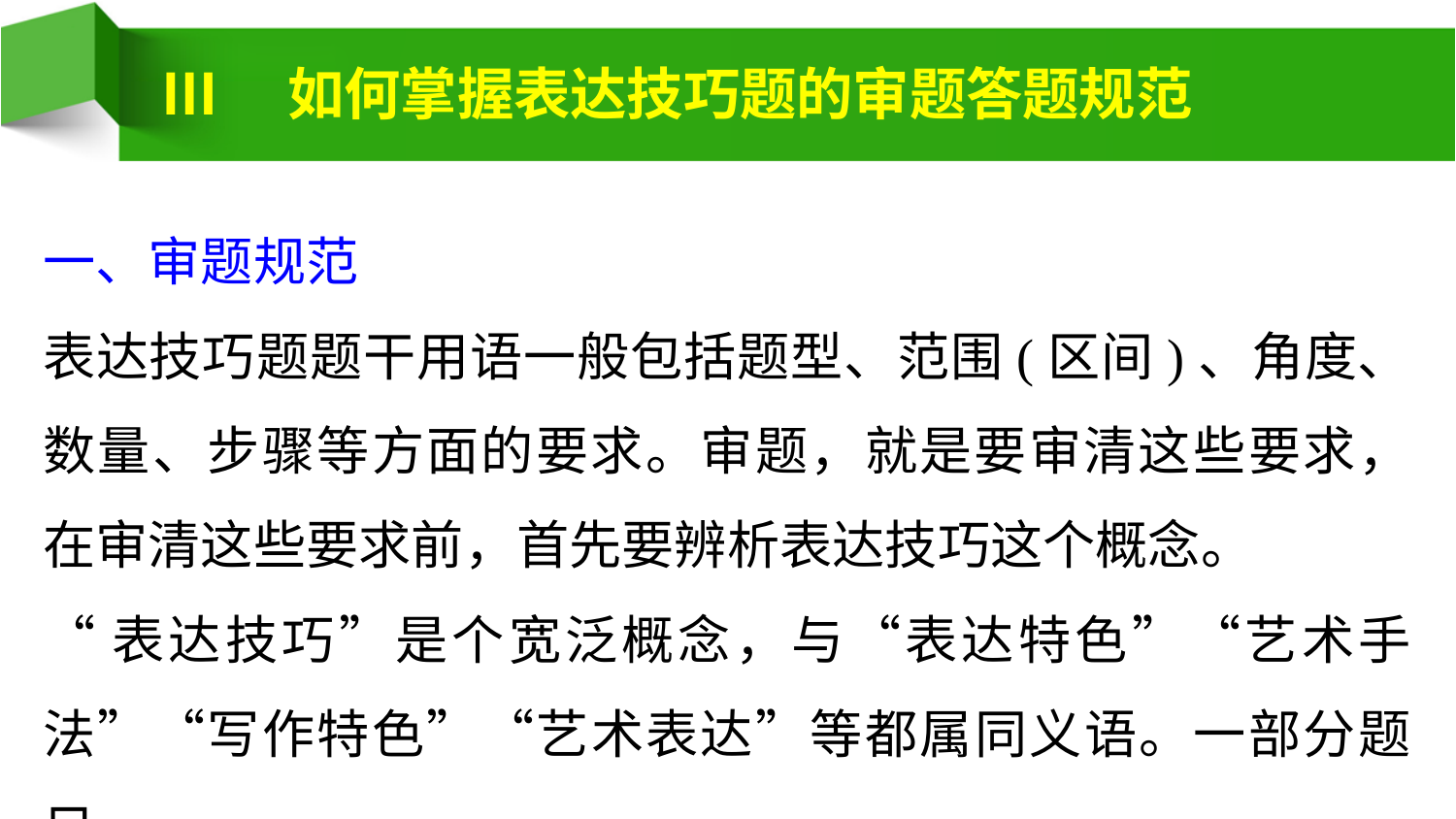

Ⅲ　如何掌握表达技巧题的审题答题规范
一、审题规范
表达技巧题题干用语一般包括题型、范围(区间)、角度、数量、步骤等方面的要求。审题，就是要审清这些要求，在审清这些要求前，首先要辨析表达技巧这个概念。
“表达技巧”是个宽泛概念，与“表达特色”“艺术手法”“写作特色”“艺术表达”等都属同义语。一部分题目